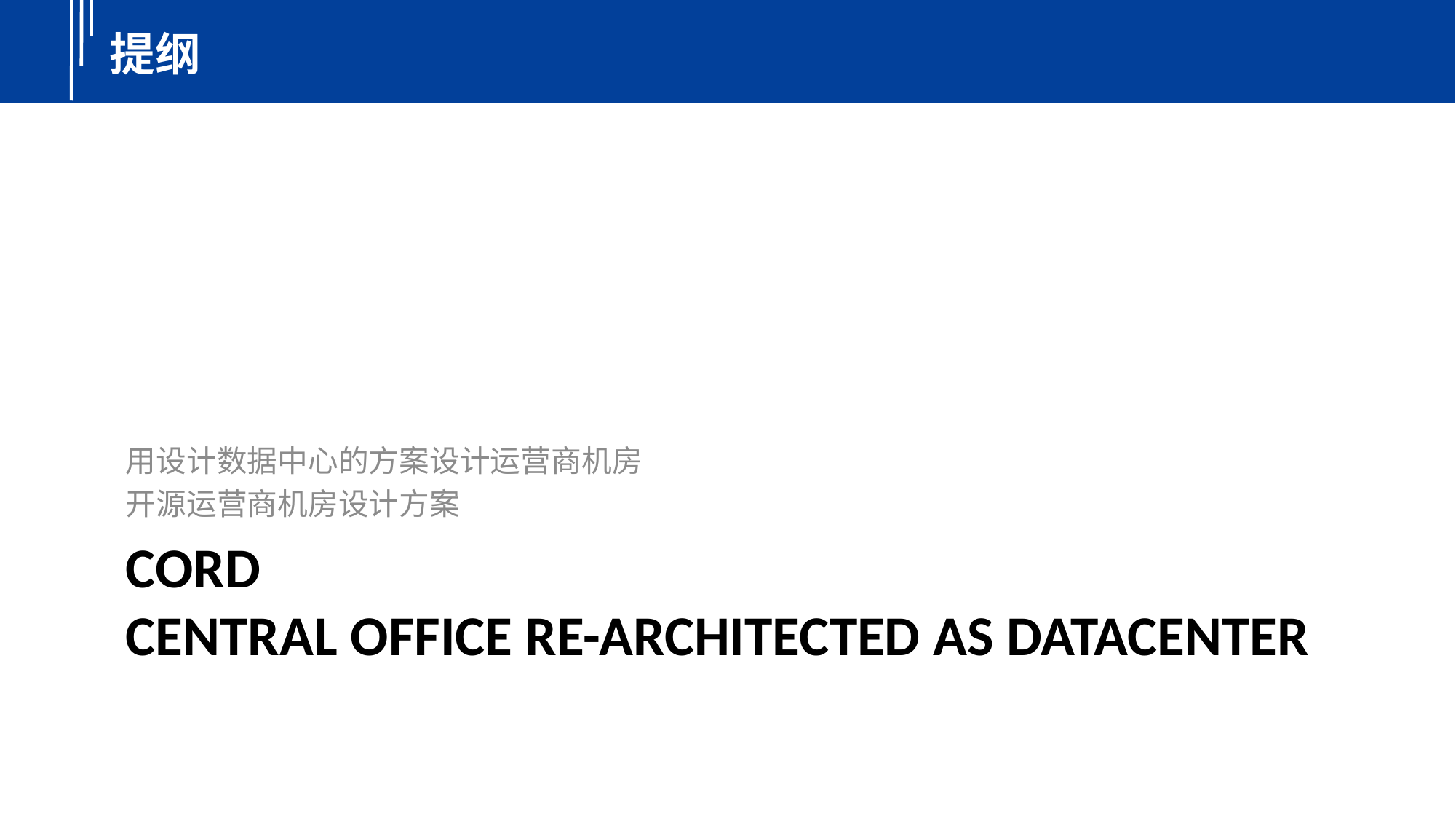

用设计数据中心的方案设计运营商机房
开源运营商机房设计方案
# CORD Central Office Re-architected as Datacenter